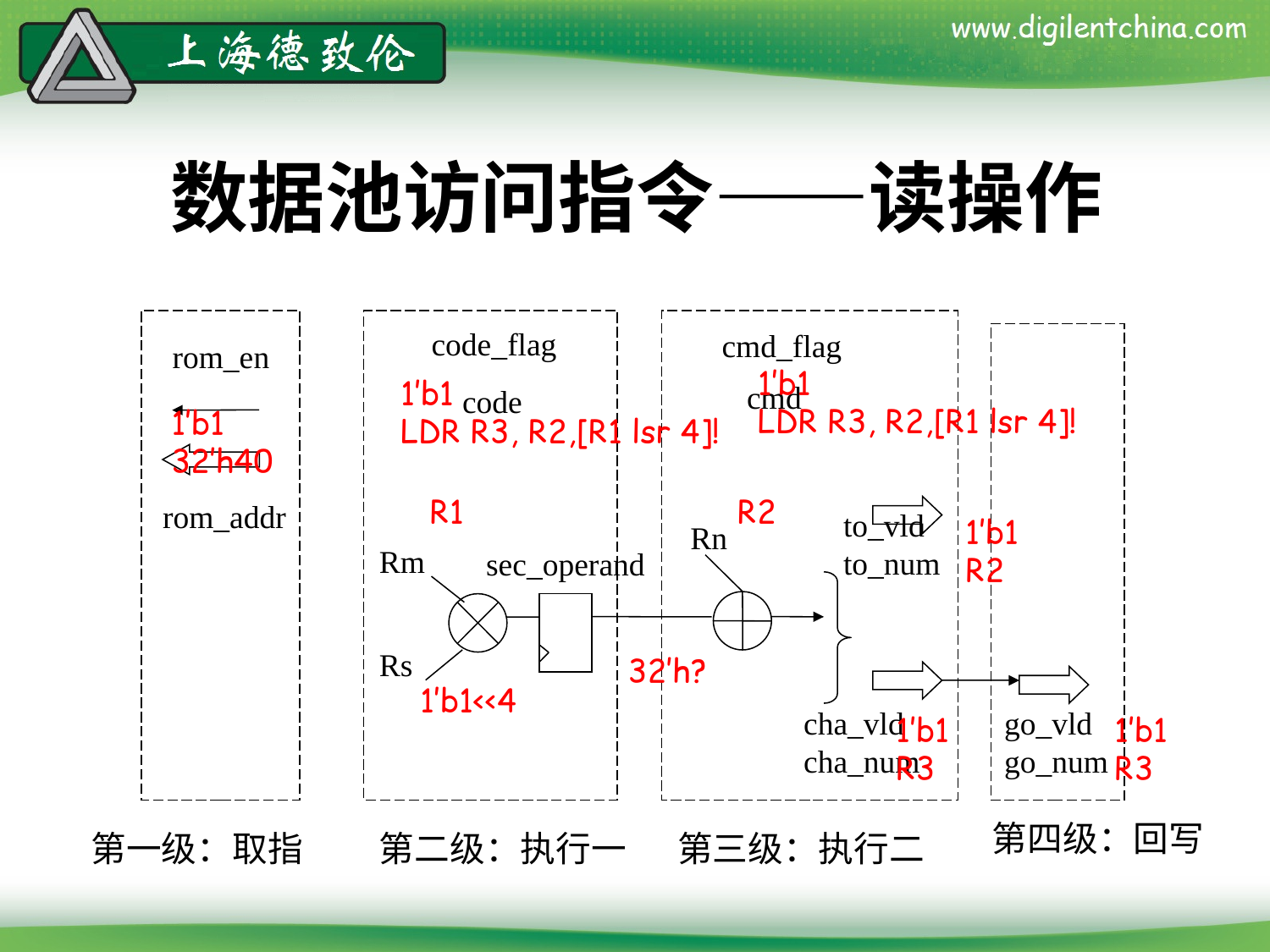

# 数据池访问指令——读操作

code_flag

cmd_flag
rom_en
cmd
code

rom_addr

to_vld
to_num
Rn
Rm
sec_operand

Rs

cha_vld
cha_num
go_vld
go_num
第四级：回写
第一级：取指
第二级：执行一
第三级：执行二
1’b1
LDR R3, R2,[R1 lsr 4]!
1’b1
LDR R3, R2,[R1 lsr 4]!
1’b1
32’h40
R1
R2
1’b1
R2
32’h?
1’b1<<4
1’b1
R3
1’b1
R3